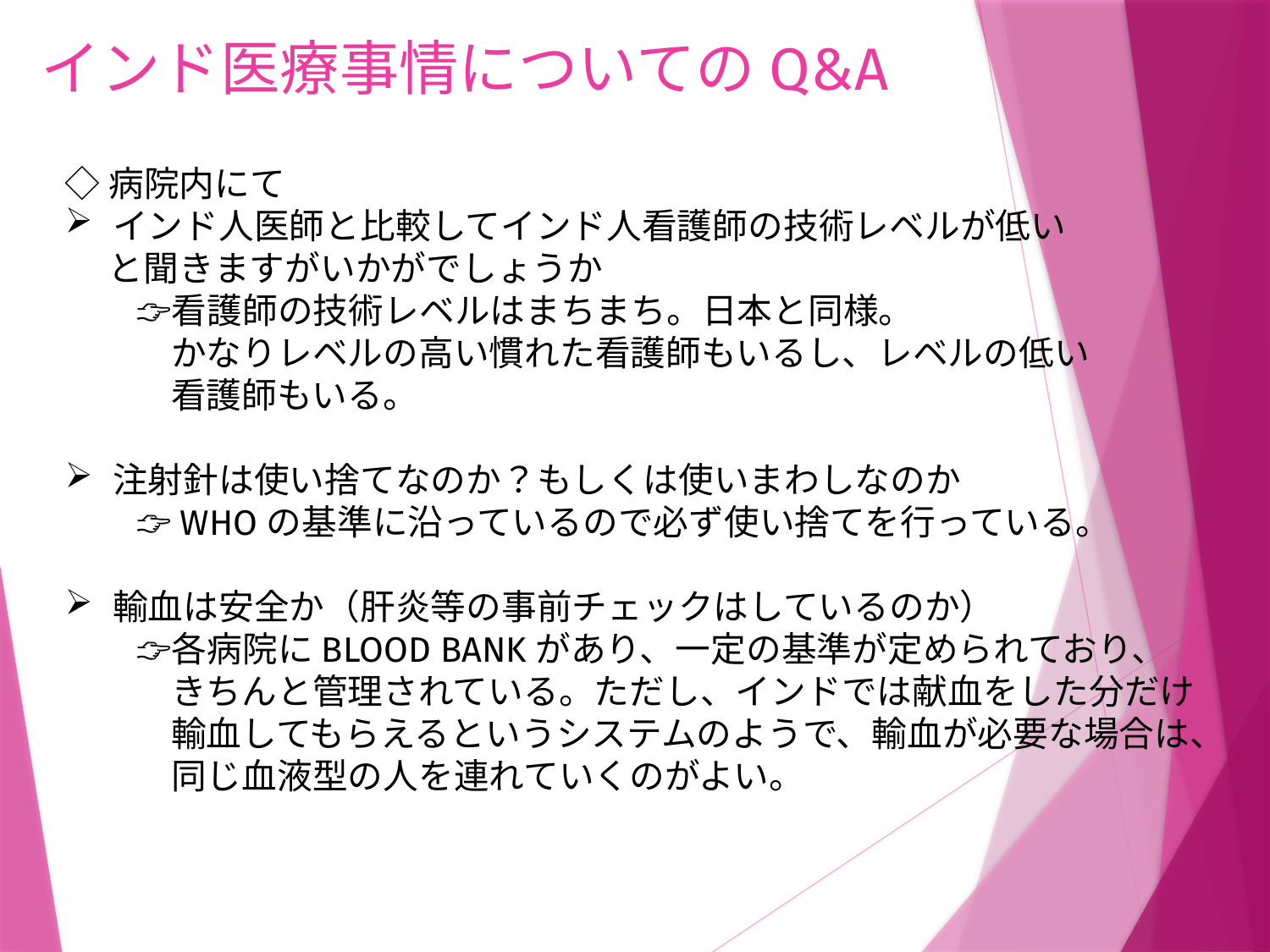

# インド医療事情についてのQ&A
◇病院内にて
インド人医師と比較してインド人看護師の技術レベルが低い
　 と聞きますがいかがでしょうか
　　👉看護師の技術レベルはまちまち。日本と同様。
　　　かなりレベルの高い慣れた看護師もいるし、レベルの低い
　　　看護師もいる。

注射針は使い捨てなのか？もしくは使いまわしなのか
　　👉WHOの基準に沿っているので必ず使い捨てを行っている。

輸血は安全か（肝炎等の事前チェックはしているのか）
　　👉各病院にBLOOD BANKがあり、一定の基準が定められており、
　　　きちんと管理されている。ただし、インドでは献血をした分だけ
　　　輸血してもらえるというシステムのようで、輸血が必要な場合は、
　　　同じ血液型の人を連れていくのがよい。